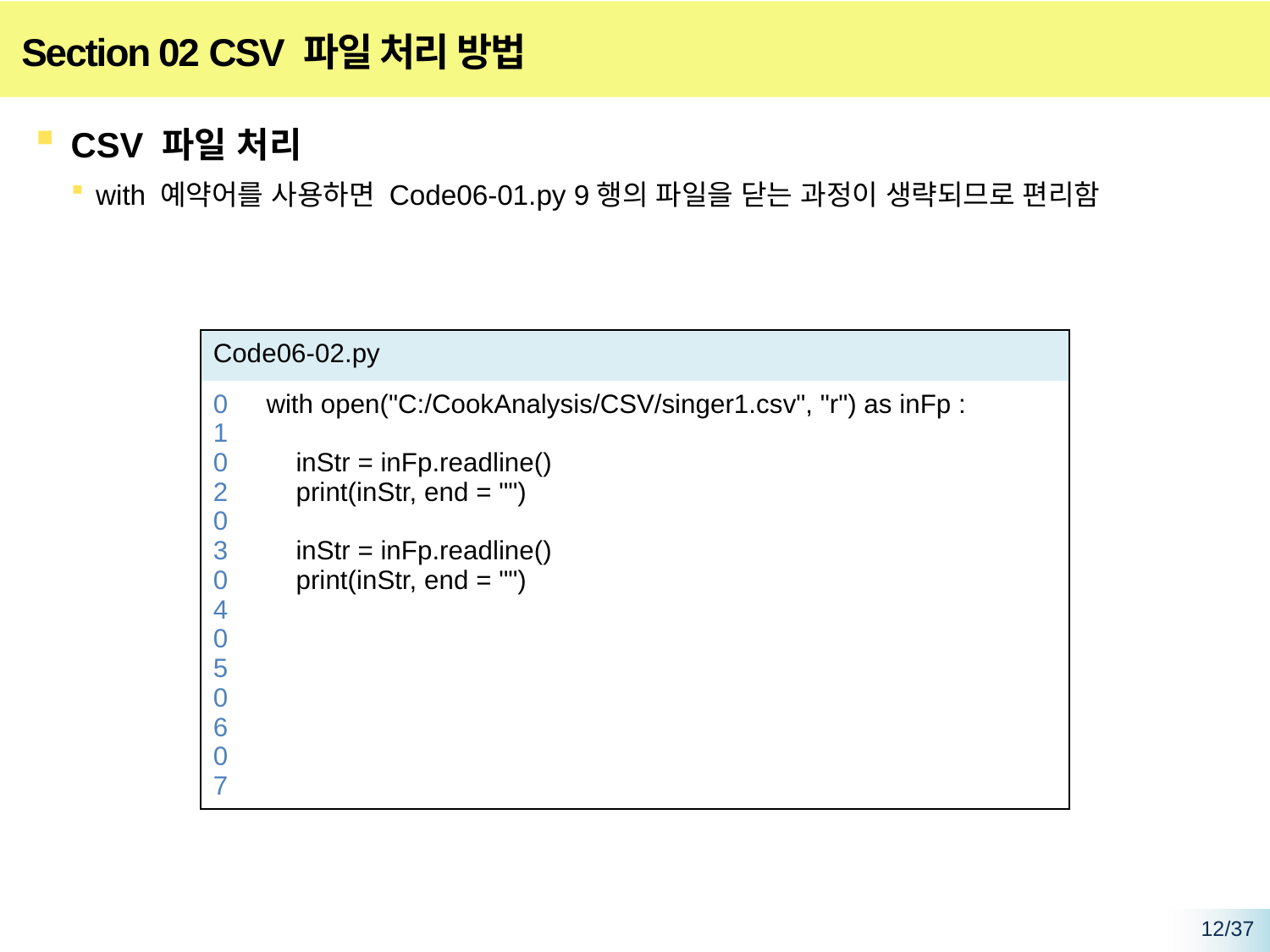

# Section 02 CSV 파일 처리 방법
CSV 파일 처리
with 예약어를 사용하면 Code06-01.py 9행의 파일을 닫는 과정이 생략되므로 편리함
| Code06-02.py |  |
| --- | --- |
| 01 02 03 04 05 06 07 | with open("C:/CookAnalysis/CSV/singer1.csv", "r") as inFp : inStr = inFp.readline() print(inStr, end = "") inStr = inFp.readline() print(inStr, end = "") |